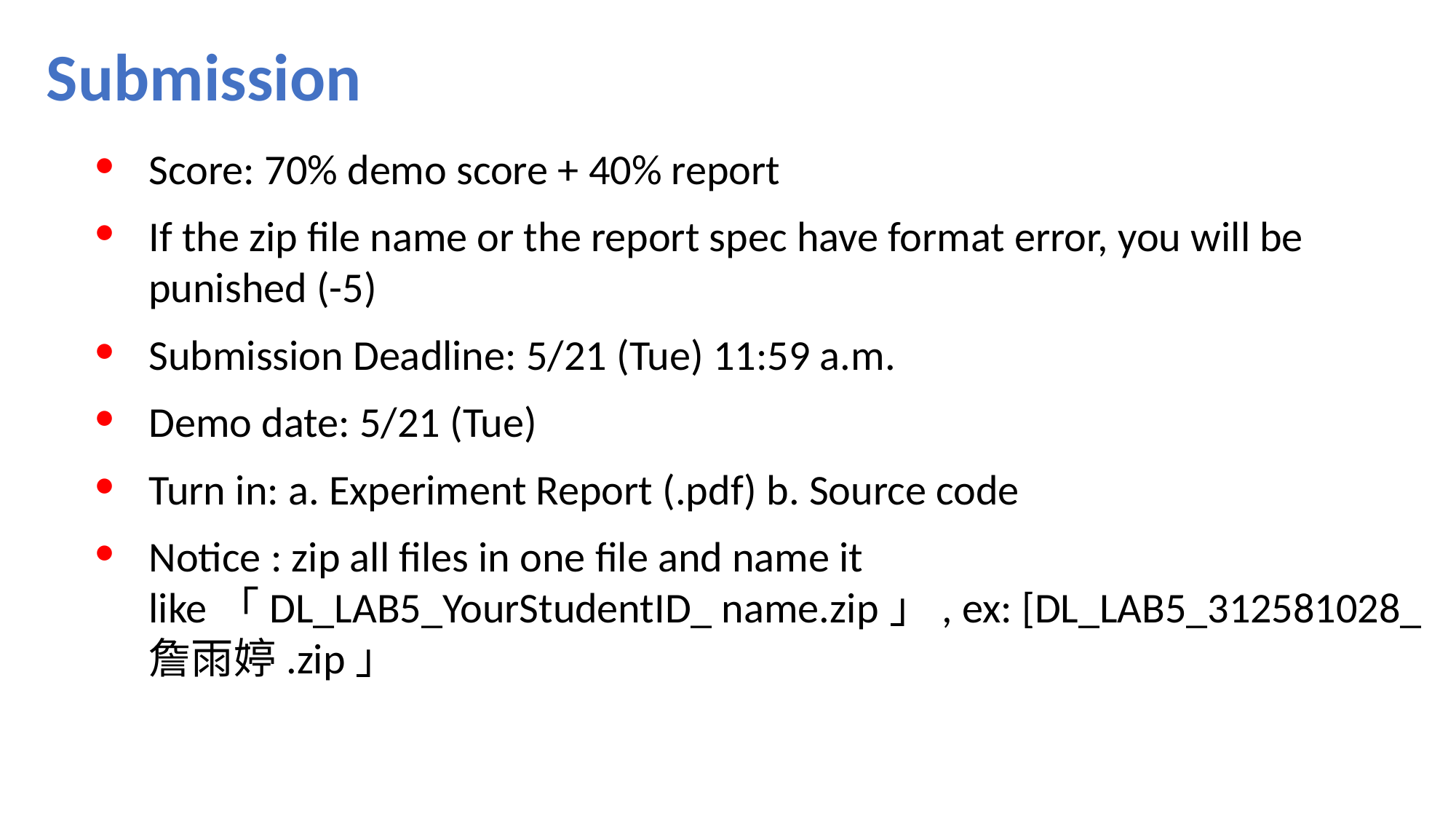

# Submission
Score: 70% demo score + 40% report

If the zip file name or the report spec have format error, you will be punished (-5)

Submission Deadline: 5/21 (Tue) 11:59 a.m.

Demo date: 5/21 (Tue)

Turn in: a. Experiment Report (.pdf) b. Source code

Notice : zip all files in one file and name it like「DL_LAB5_YourStudentID_ name.zip」, ex: [DL_LAB5_312581028_詹雨婷.zip」